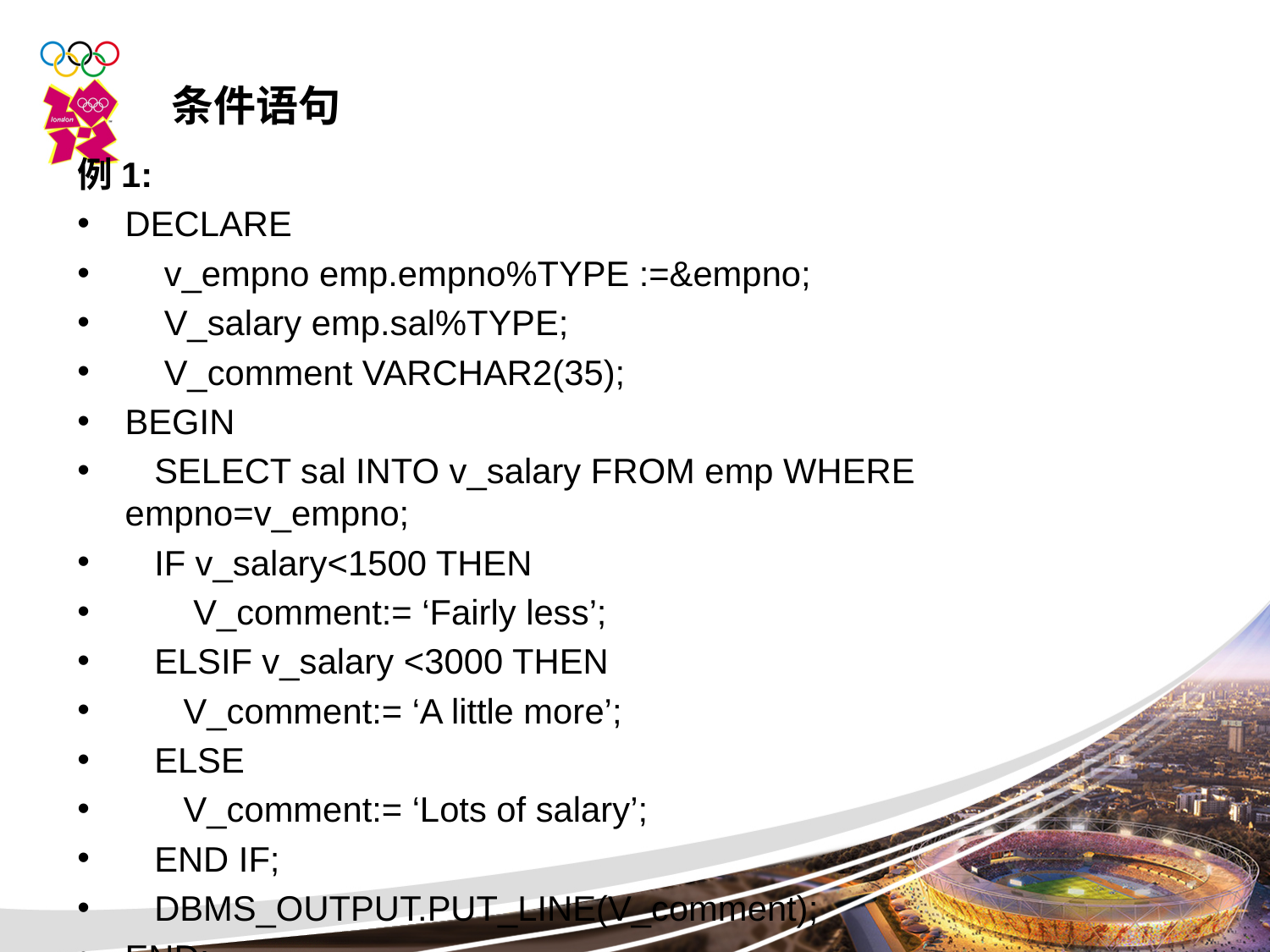

条件语句
例1:
DECLARE
    v_empno emp.empno%TYPE :=&empno;
    V_salary emp.sal%TYPE;
    V_comment VARCHAR2(35);
BEGIN
   SELECT sal INTO v_salary FROM emp WHERE empno=v_empno;
   IF v_salary<1500 THEN
       V_comment:= ‘Fairly less’;
   ELSIF v_salary <3000 THEN
      V_comment:= ‘A little more’;
   ELSE
      V_comment:= ‘Lots of salary’;
   END IF;
   DBMS_OUTPUT.PUT_LINE(V_comment);
END;